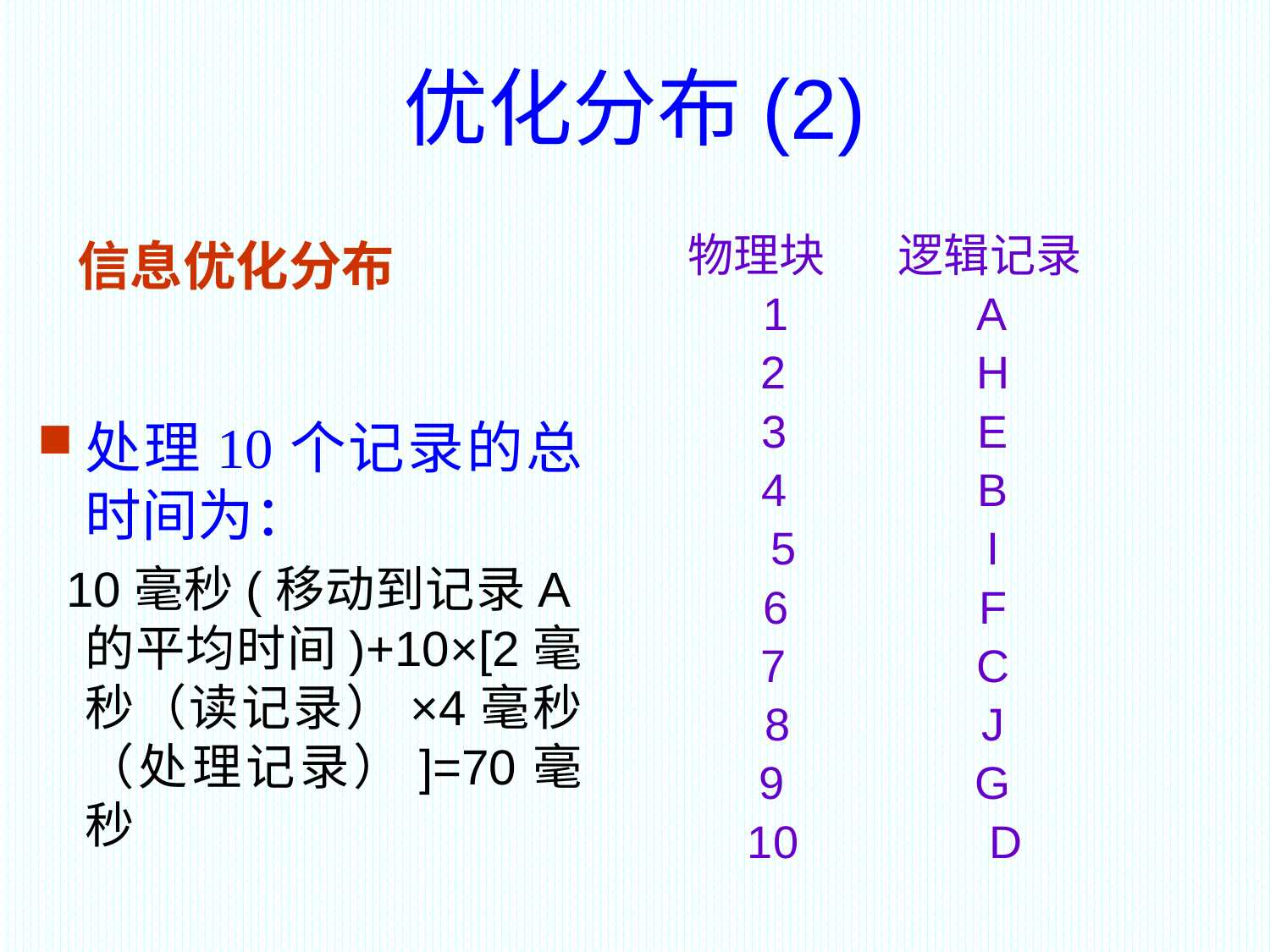

优化分布(2)
信息优化分布
物理块       逻辑记录
1               A
2               H
3               E
4               B
5               I
6               F
7               C
8               J
9               G
10               D
处理10个记录的总时间为：
  10毫秒(移动到记录A的平均时间)+10×[2毫秒（读记录）×4毫秒（处理记录）]=70毫秒